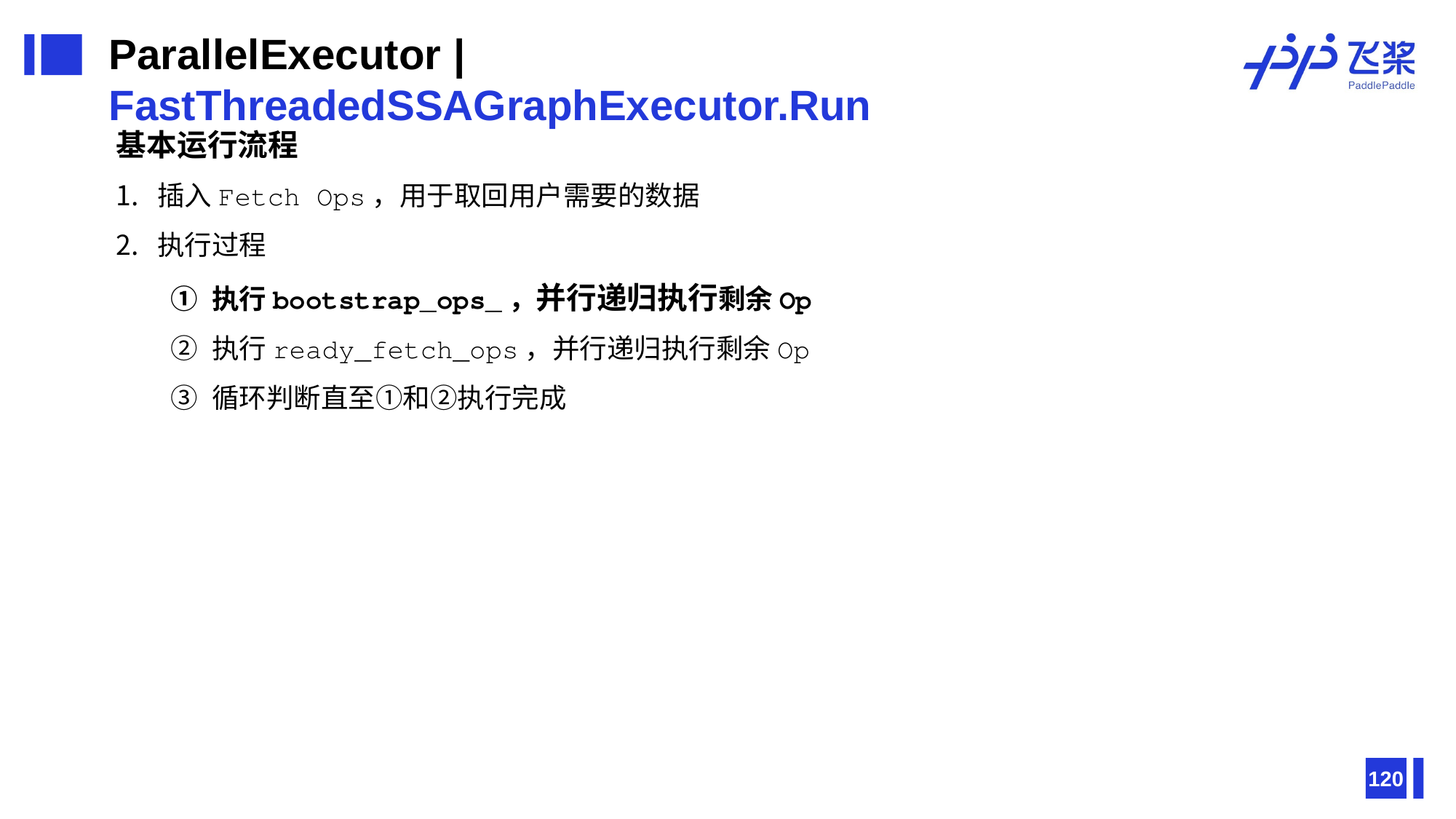

ParallelExecutor | FastThreadedSSAGraphExecutor.Run
基本运行流程
插入Fetch Ops，用于取回用户需要的数据
执行过程
执行bootstrap_ops_，并行递归执行剩余Op
执行ready_fetch_ops，并行递归执行剩余Op
循环判断直至①和②执行完成
120